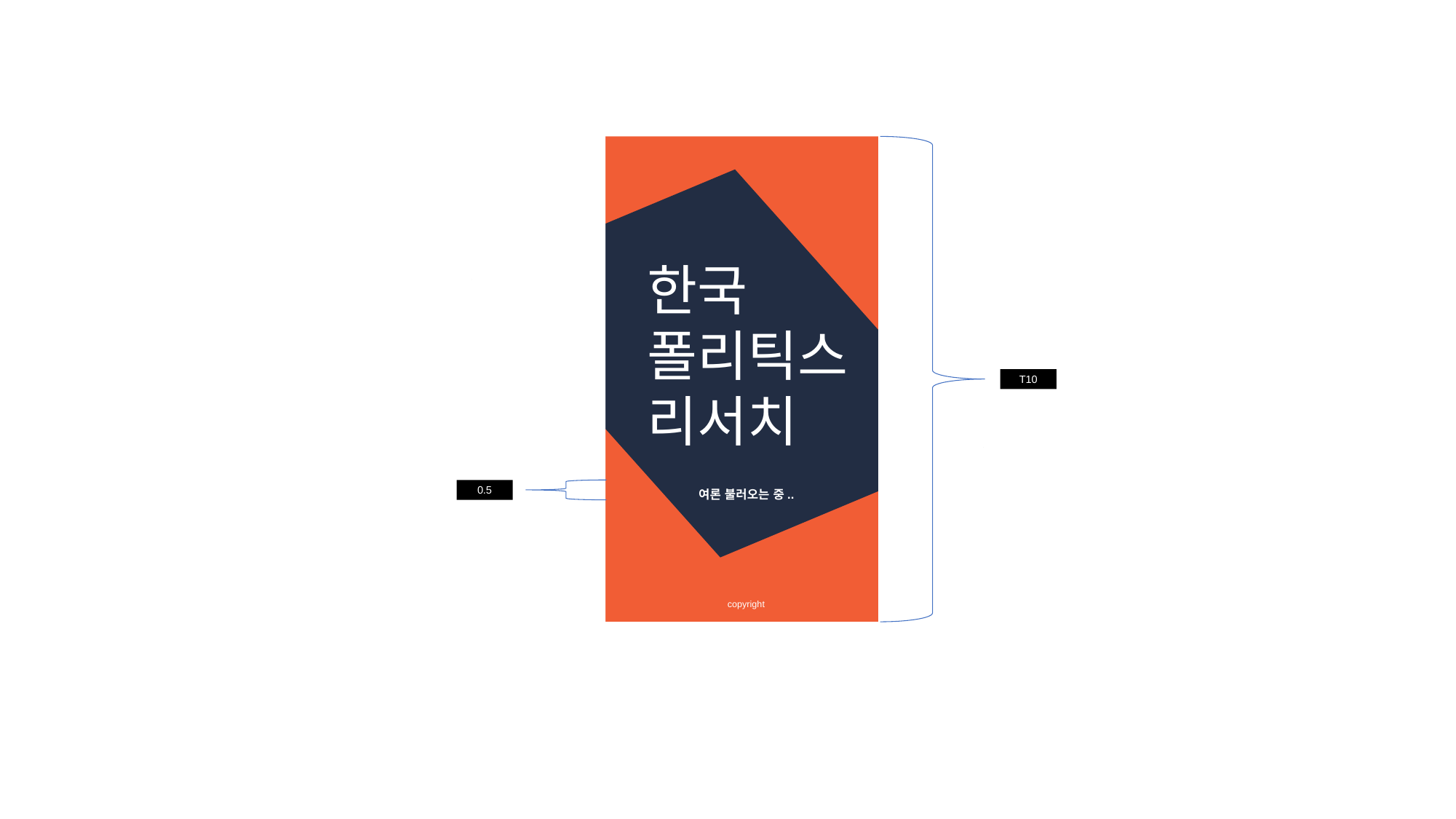

한국
폴리틱스
리서치

T10
통계를 로딩중입니다..
0.5

여론 불러오는 중..
copyright
copyright